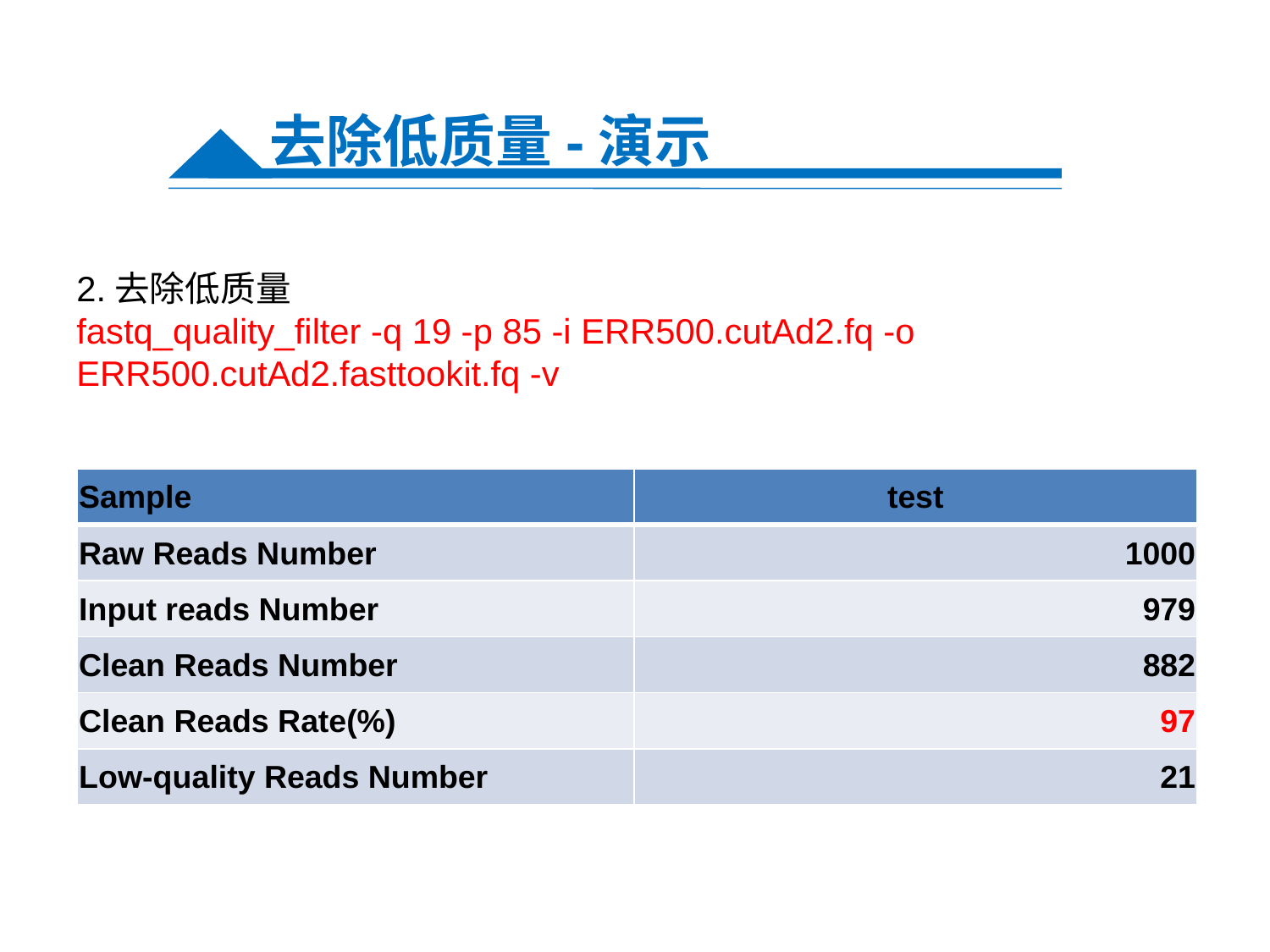

去除低质量-演示

2.去除低质量
fastq_quality_filter -q 19 -p 85 -i ERR500.cutAd2.fq -o ERR500.cutAd2.fasttookit.fq -v
| Sample | test |
| --- | --- |
| Raw Reads Number | 1000 |
| Input reads Number | 979 |
| Clean Reads Number | 882 |
| Clean Reads Rate(%) | 97 |
| Low-quality Reads Number | 21 |